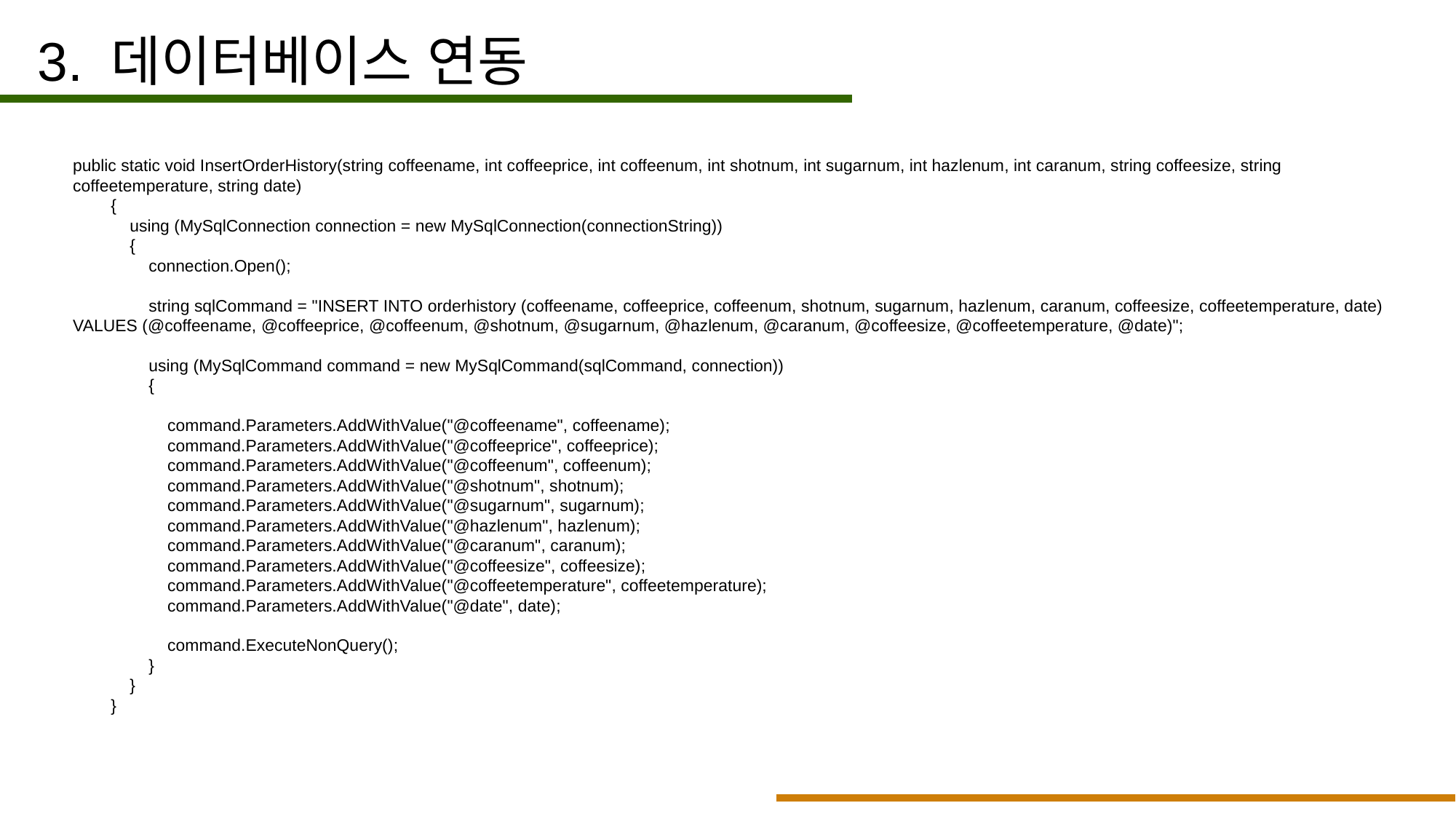

3. 데이터베이스 연동
public static void InsertOrderHistory(string coffeename, int coffeeprice, int coffeenum, int shotnum, int sugarnum, int hazlenum, int caranum, string coffeesize, string coffeetemperature, string date)
        {
            using (MySqlConnection connection = new MySqlConnection(connectionString))
            {
                connection.Open();
                string sqlCommand = "INSERT INTO orderhistory (coffeename, coffeeprice, coffeenum, shotnum, sugarnum, hazlenum, caranum, coffeesize, coffeetemperature, date) VALUES (@coffeename, @coffeeprice, @coffeenum, @shotnum, @sugarnum, @hazlenum, @caranum, @coffeesize, @coffeetemperature, @date)";
                using (MySqlCommand command = new MySqlCommand(sqlCommand, connection))
                {
                    command.Parameters.AddWithValue("@coffeename", coffeename);
                    command.Parameters.AddWithValue("@coffeeprice", coffeeprice);
                    command.Parameters.AddWithValue("@coffeenum", coffeenum);
                    command.Parameters.AddWithValue("@shotnum", shotnum);
                    command.Parameters.AddWithValue("@sugarnum", sugarnum);
                    command.Parameters.AddWithValue("@hazlenum", hazlenum);
                    command.Parameters.AddWithValue("@caranum", caranum);
                    command.Parameters.AddWithValue("@coffeesize", coffeesize);
                    command.Parameters.AddWithValue("@coffeetemperature", coffeetemperature);
                    command.Parameters.AddWithValue("@date", date);
                    command.ExecuteNonQuery();
                }
            }
        }